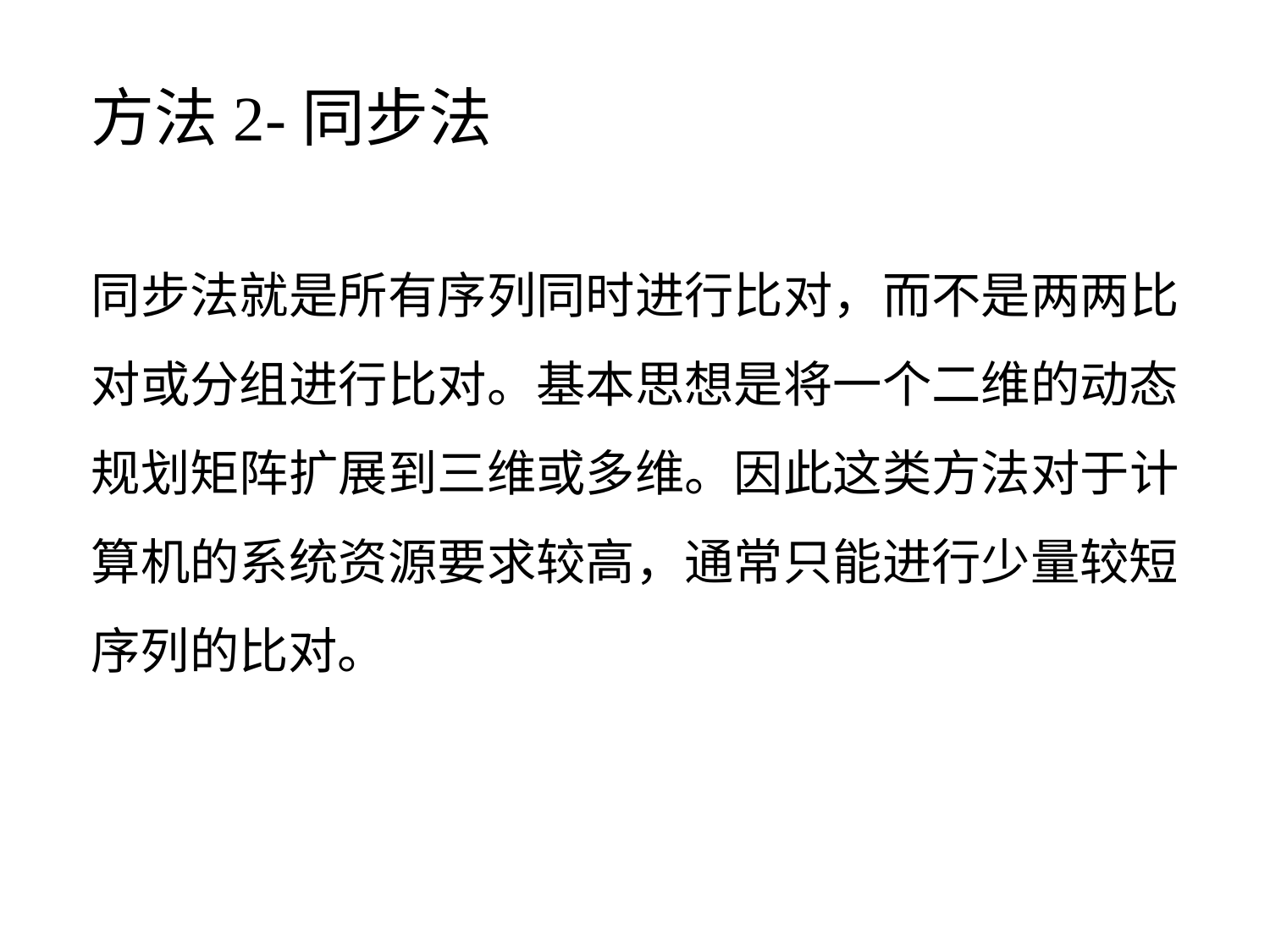

# 方法2-同步法
同步法就是所有序列同时进行比对，而不是两两比对或分组进行比对。基本思想是将一个二维的动态规划矩阵扩展到三维或多维。因此这类方法对于计算机的系统资源要求较高，通常只能进行少量较短序列的比对。
80